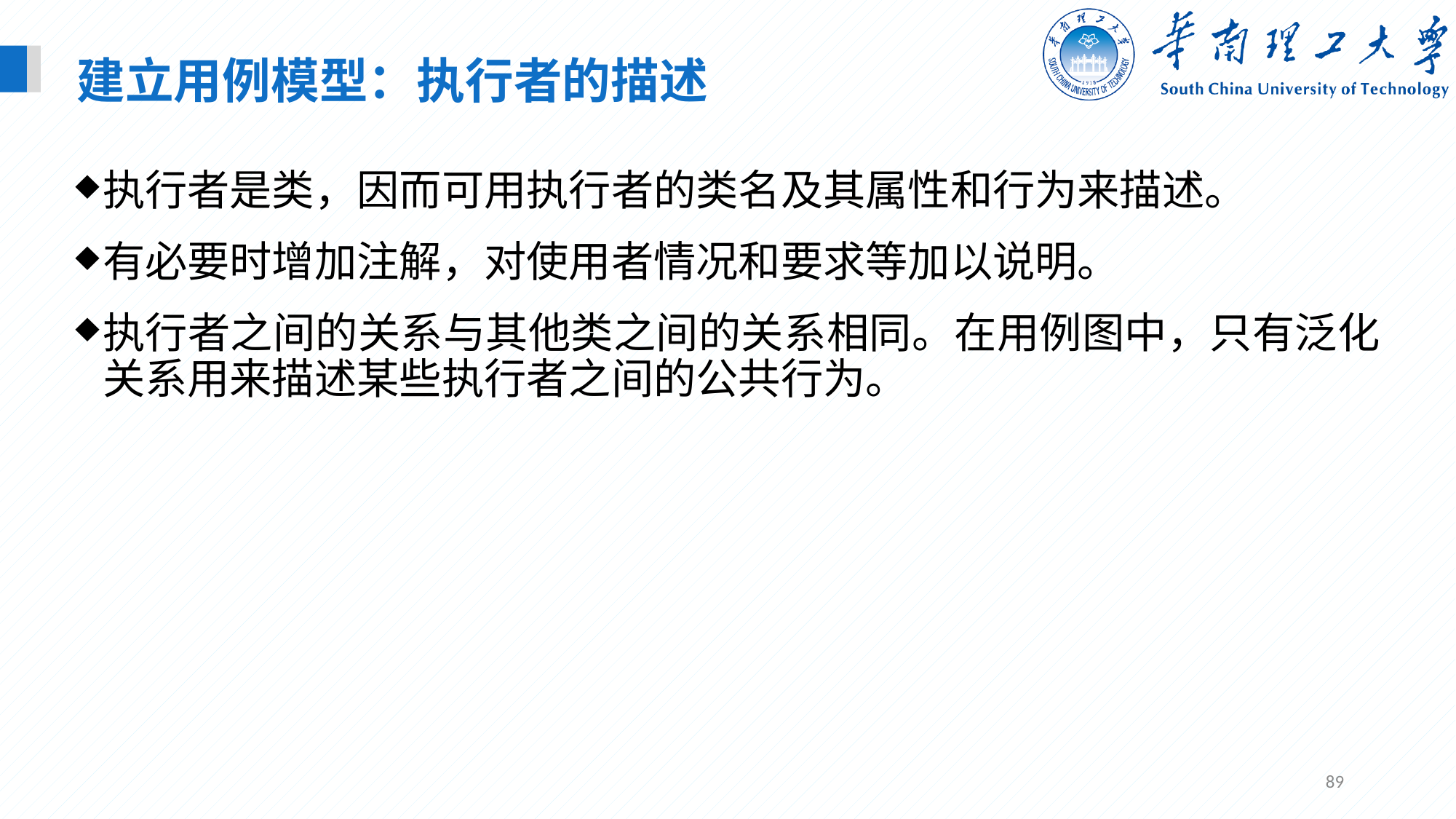

建立用例模型：执行者的描述
执行者是类，因而可用执行者的类名及其属性和行为来描述。
有必要时增加注解，对使用者情况和要求等加以说明。
执行者之间的关系与其他类之间的关系相同。在用例图中，只有泛化关系用来描述某些执行者之间的公共行为。
89